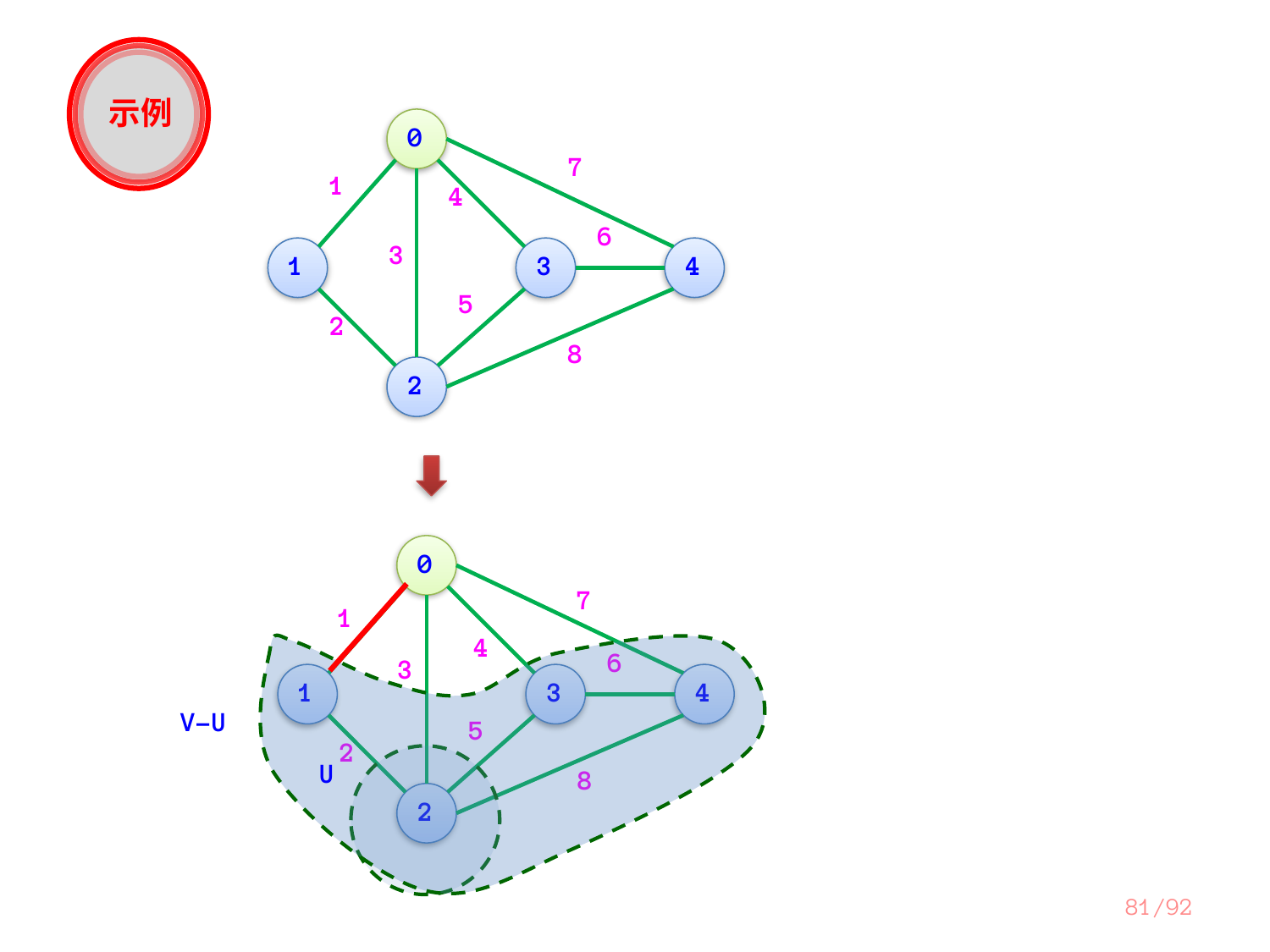

示例
0
7
1
4
6
3
1
3
4
5
2
8
2

0
7
1
4
6
3
1
3
4
5
2
8
2

V-U

U
81/92